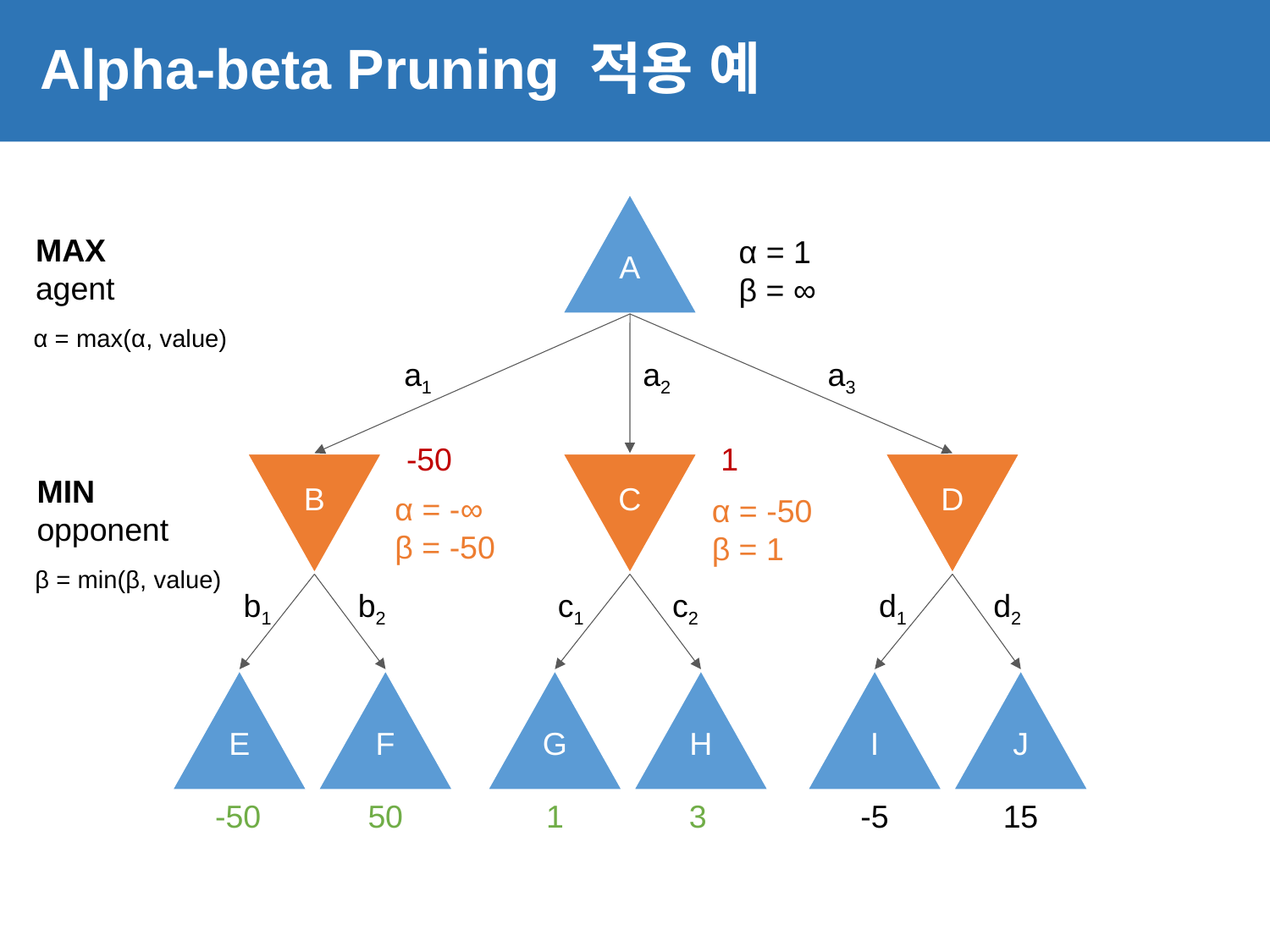

# Alpha-beta Pruning 적용 예
8
A
MAX
agent
α = 1
β = ∞
α = max(α, value)
a1
a2
a3
-50
1
B
C
D
MIN
opponent
α = -∞
β = -50
α = -50
β = 1
β = min(β, value)
b1
b2
c1
c2
d1
d2
E
F
G
H
I
J
-50
50
1
3
-5
15